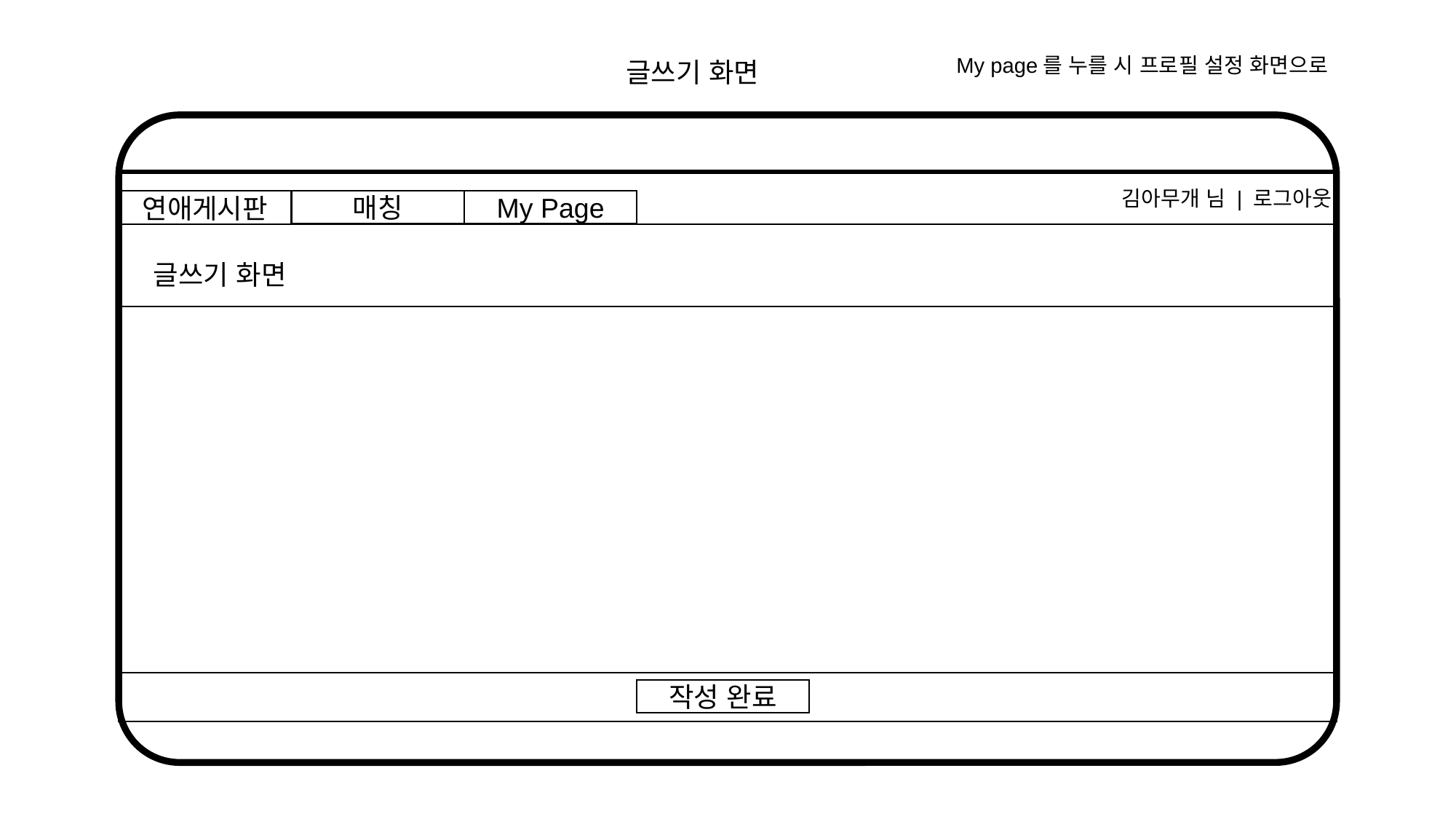

My page를 누를 시 프로필 설정 화면으로
글쓰기 화면

김아무개 님 | 로그아웃
매칭
My Page
연애게시판

글쓰기 화면

작성 완료